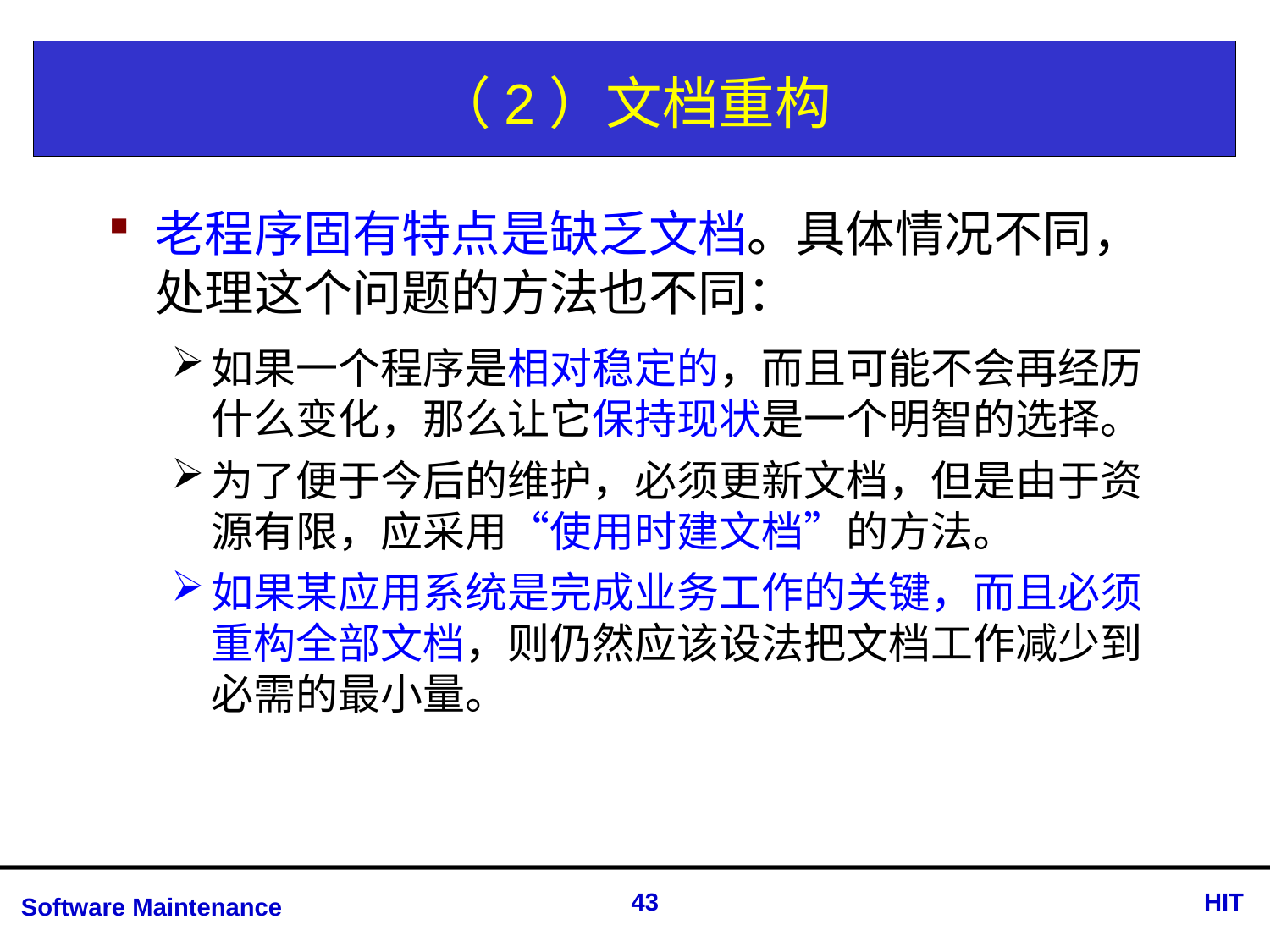

# （2）文档重构
老程序固有特点是缺乏文档。具体情况不同，处理这个问题的方法也不同：
如果一个程序是相对稳定的，而且可能不会再经历什么变化，那么让它保持现状是一个明智的选择。
为了便于今后的维护，必须更新文档，但是由于资源有限，应采用“使用时建文档”的方法。
如果某应用系统是完成业务工作的关键，而且必须重构全部文档，则仍然应该设法把文档工作减少到必需的最小量。